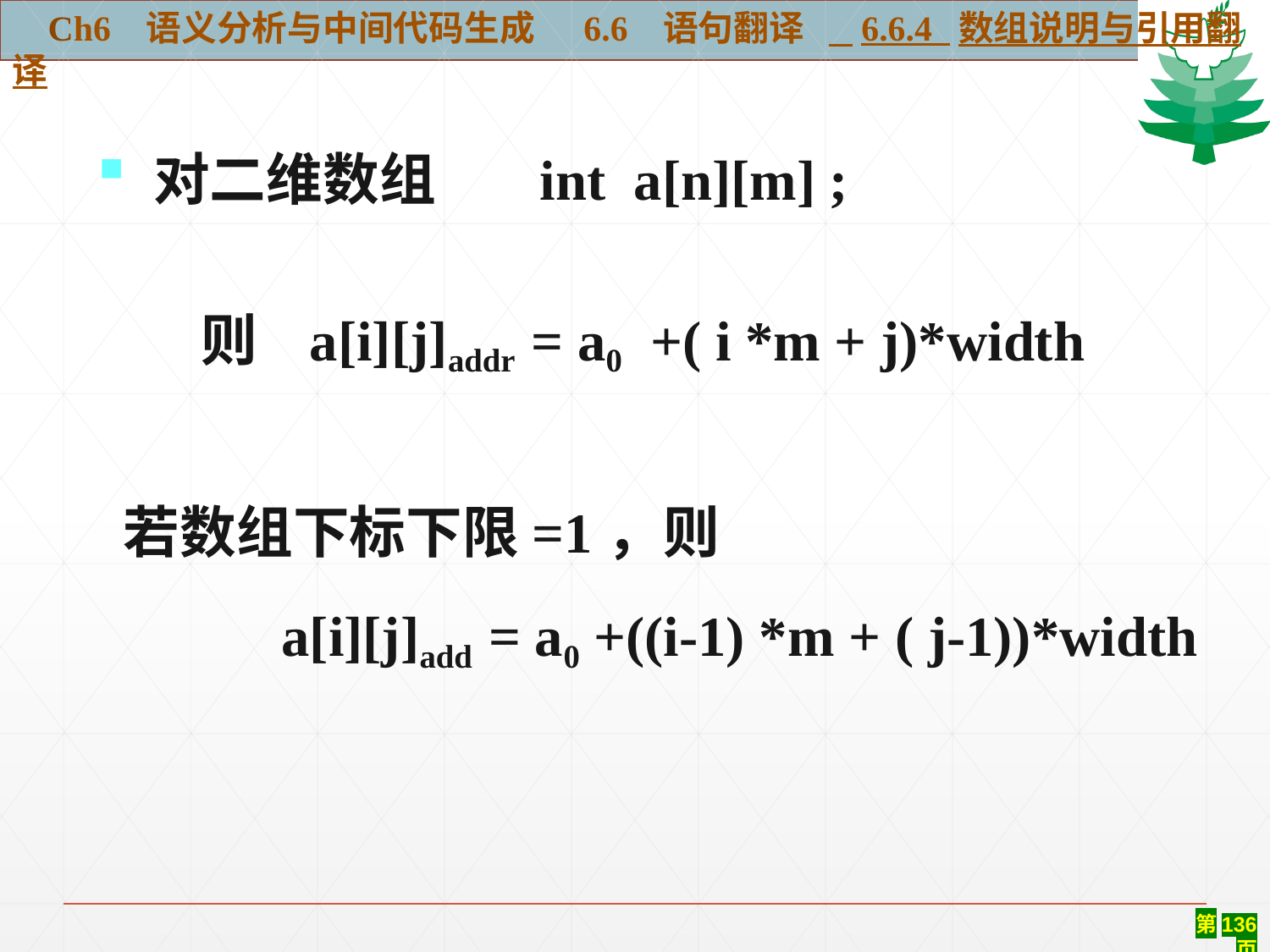

Ch6   语义分析与中间代码生成     6.6   语句翻译      6.6.4  数组说明与引用翻译
 对二维数组       int  a[n][m] ;
       则   a[i][j]addr  = a0  +( i *m + j)*width
 若数组下标下限=1，则
             a[i][j]add  = a0 +((i-1) *m + ( j-1))*width